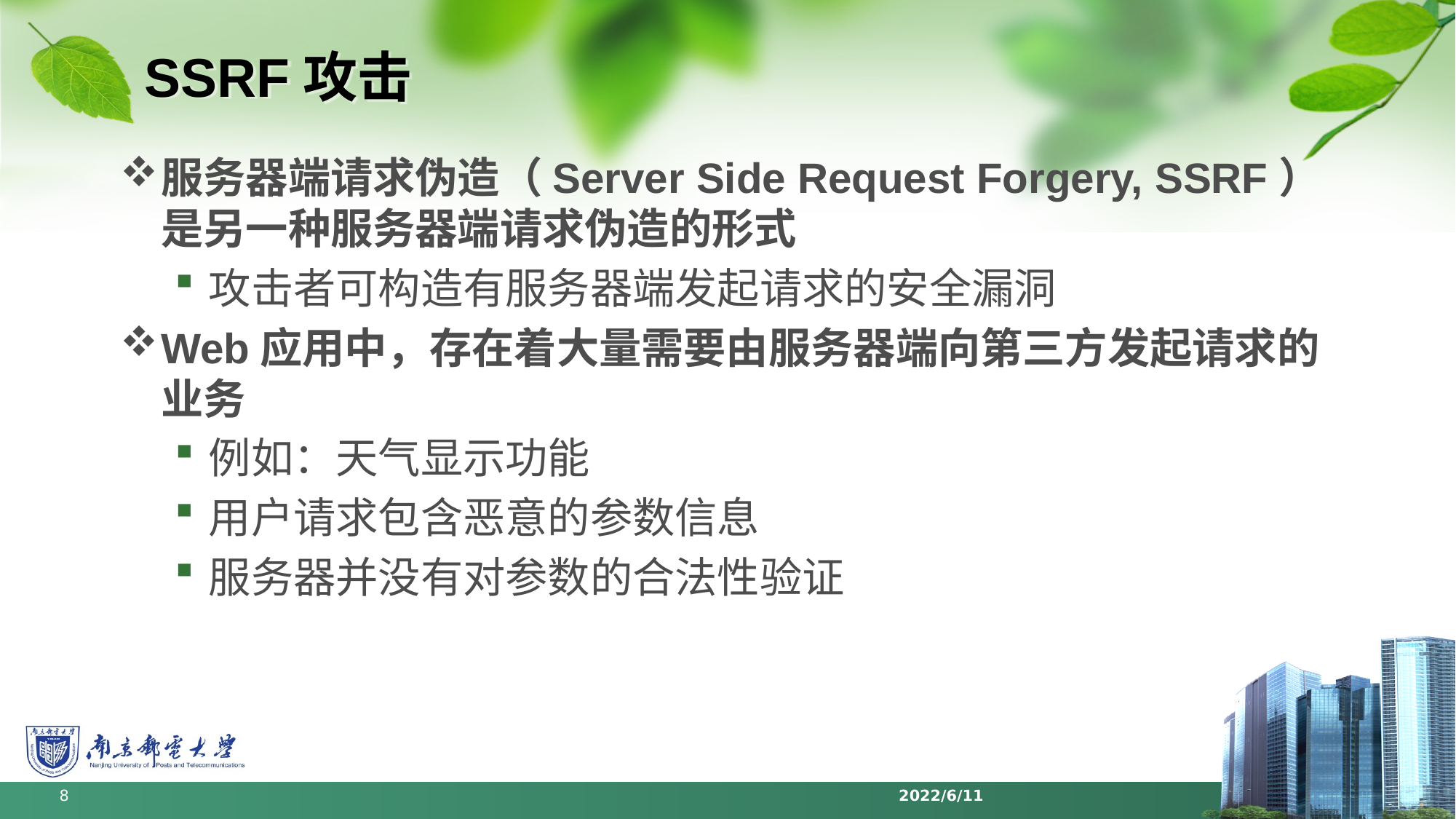

# SSRF攻击
服务器端请求伪造（Server Side Request Forgery, SSRF）是另一种服务器端请求伪造的形式
攻击者可构造有服务器端发起请求的安全漏洞
Web应用中，存在着大量需要由服务器端向第三方发起请求的业务
例如：天气显示功能
用户请求包含恶意的参数信息
服务器并没有对参数的合法性验证

8
2022/6/11